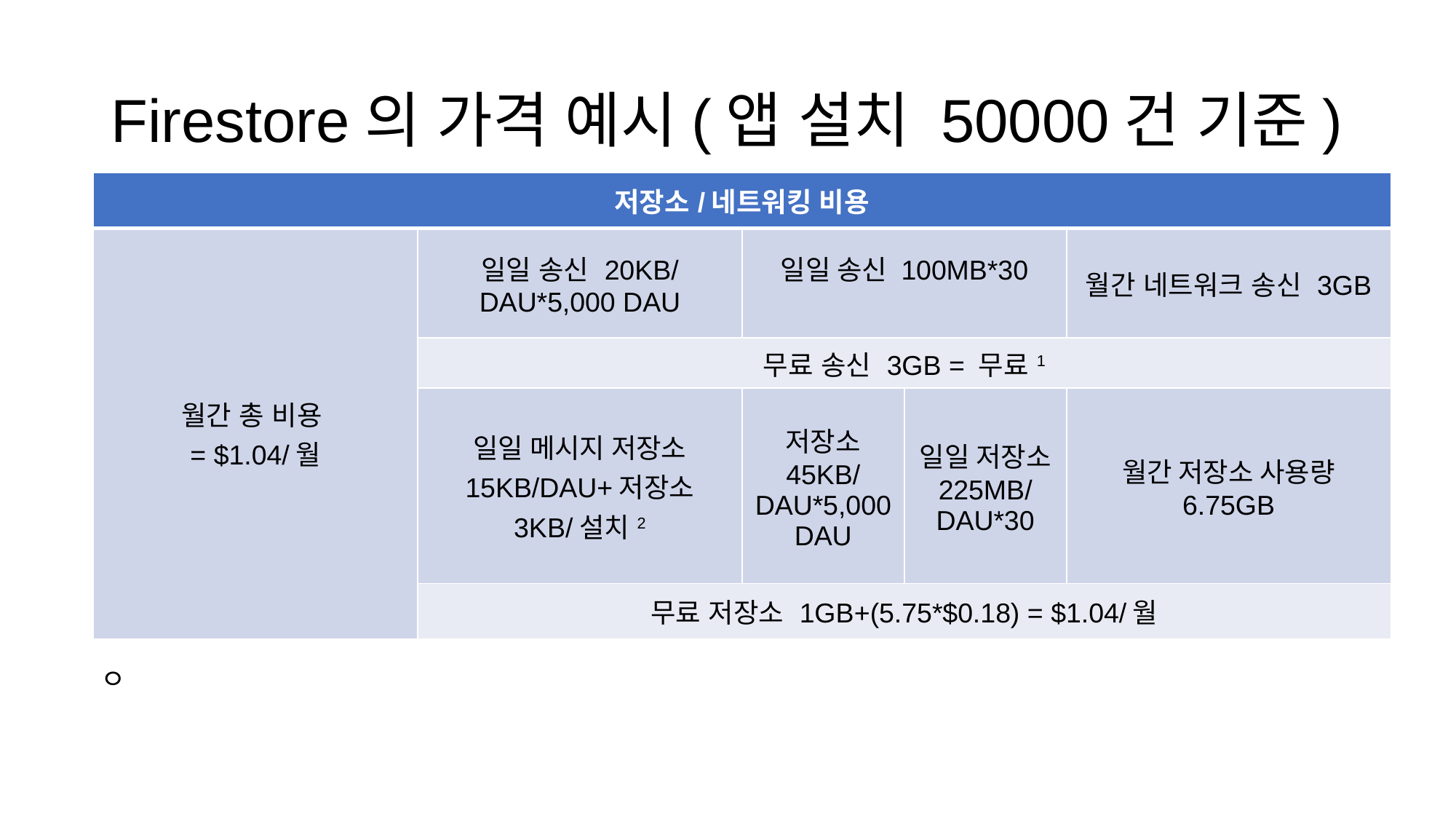

# Firestore의 가격 예시(앱 설치 50000건 기준)
| 저장소/네트워킹 비용 |  |  |  |  |
| --- | --- | --- | --- | --- |
| 월간 총 비용 = $1.04/월 | 일일 송신 20KB/DAU\*5,000 DAU | 일일 송신 100MB\*30 |  | 월간 네트워크 송신 3GB |
|  | 무료 송신 3GB = 무료1 |  |  |  |
|  | 일일 메시지 저장소 15KB/DAU+저장소 3KB/설치2 | 저장소 45KB/DAU\*5,000 DAU | 일일 저장소 225MB/DAU\*30 | 월간 저장소 사용량 6.75GB |
|  | 무료 저장소 1GB+(5.75\*$0.18) = $1.04/월 |  |  |  |

ㅇ